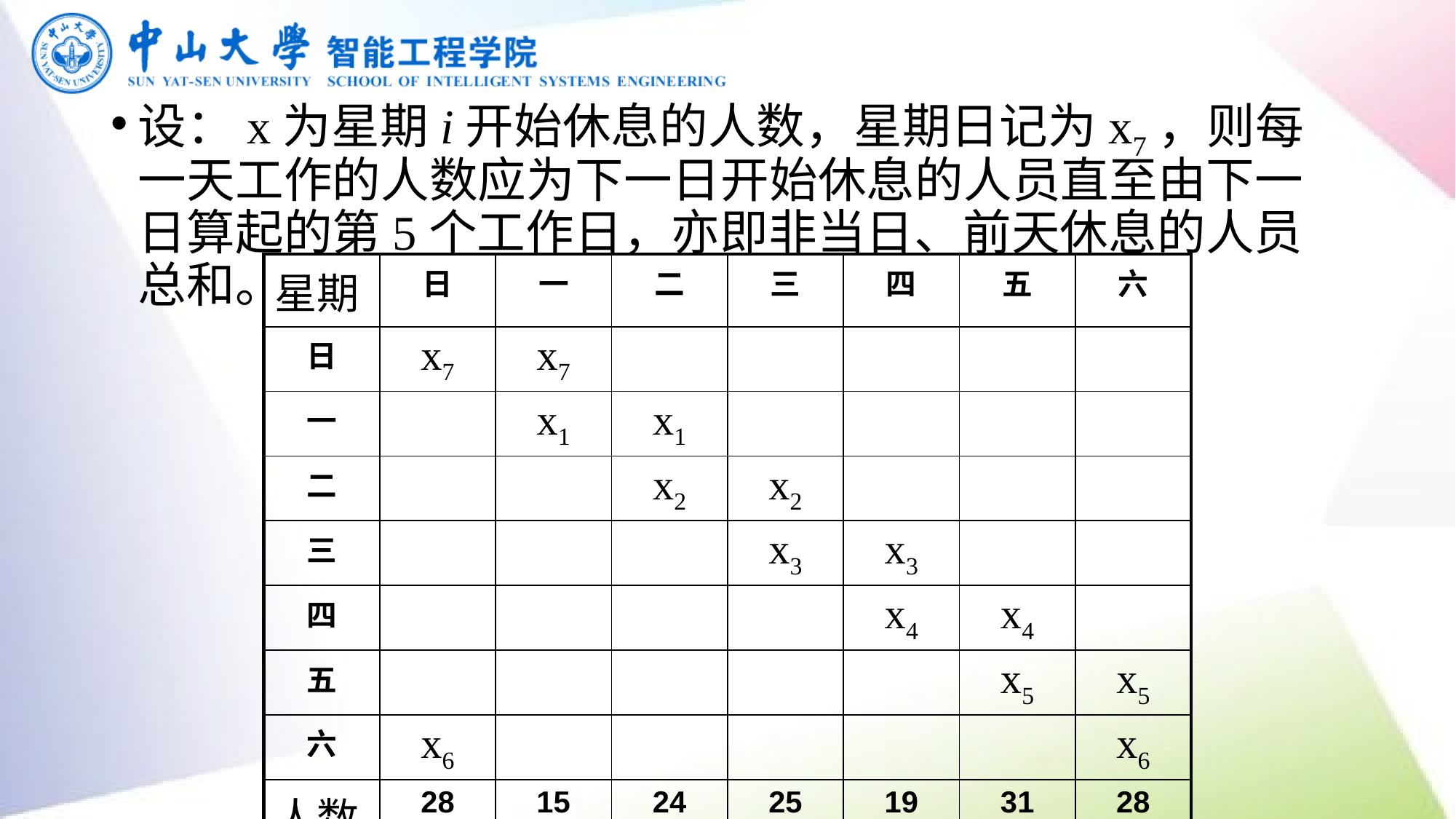

设：x为星期i开始休息的人数，星期日记为x7，则每一天工作的人数应为下一日开始休息的人员直至由下一日算起的第5个工作日，亦即非当日、前天休息的人员总和。

| 星期 | 日 | 一 | 二 | 三 | 四 | 五 | 六 |
| --- | --- | --- | --- | --- | --- | --- | --- |
| 日 | x7 | x7 |  |  |  |  |  |
| 一 |  | x1 | x1 |  |  |  |  |
| 二 |  |  | x2 | x2 |  |  |  |
| 三 |  |  |  | x3 | x3 |  |  |
| 四 |  |  |  |  | x4 | x4 |  |
| 五 |  |  |  |  |  | x5 | x5 |
| 六 | x6 |  |  |  |  |  | x6 |
| 人数 | 28 | 15 | 24 | 25 | 19 | 31 | 28 |